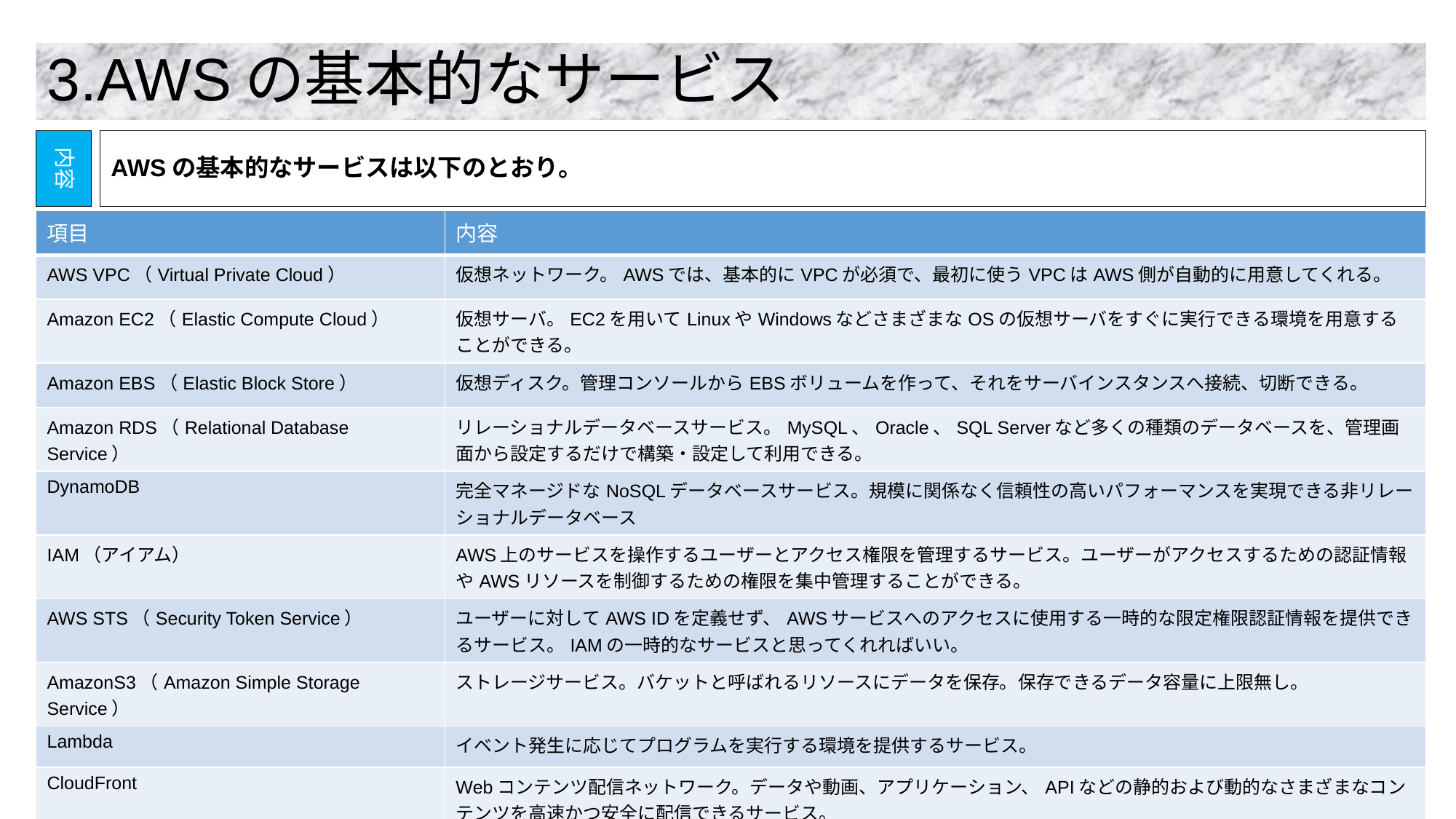

# 3.AWSの基本的なサービス
内容
AWSの基本的なサービスは以下のとおり。
| 項目 | 内容 |
| --- | --- |
| AWS VPC（Virtual Private Cloud） | 仮想ネットワーク。AWSでは、基本的にVPCが必須で、最初に使うVPCはAWS側が自動的に用意してくれる。 |
| Amazon EC2（Elastic Compute Cloud） | 仮想サーバ。EC2を用いてLinuxやWindowsなどさまざまなOSの仮想サーバをすぐに実行できる環境を用意することができる。 |
| Amazon EBS（Elastic Block Store） | 仮想ディスク。管理コンソールからEBSボリュームを作って、それをサーバインスタンスへ接続、切断できる。 |
| Amazon RDS（Relational Database Service） | リレーショナルデータベースサービス。MySQL、Oracle、SQL Serverなど多くの種類のデータベースを、管理画面から設定するだけで構築・設定して利用できる。 |
| DynamoDB | 完全マネージドなNoSQLデータベースサービス。規模に関係なく信頼性の高いパフォーマンスを実現できる非リレーショナルデータベース |
| IAM（アイアム） | AWS上のサービスを操作するユーザーとアクセス権限を管理するサービス。ユーザーがアクセスするための認証情報やAWSリソースを制御するための権限を集中管理することができる。 |
| AWS STS（Security Token Service） | ユーザーに対してAWS IDを定義せず、AWSサービスへのアクセスに使用する一時的な限定権限認証情報を提供できるサービス。IAMの一時的なサービスと思ってくれればいい。 |
| AmazonS3（Amazon Simple Storage Service） | ストレージサービス。バケットと呼ばれるリソースにデータを保存。保存できるデータ容量に上限無し。 |
| Lambda | イベント発生に応じてプログラムを実行する環境を提供するサービス。 |
| CloudFront | Webコンテンツ配信ネットワーク。データや動画、アプリケーション、APIなどの静的および動的なさまざまなコンテンツを高速かつ安全に配信できるサービス。 |
| API Gateway | APIの管理や実行を容易にするサービス。リアルタイム双方向通信アプリケーションを実現する。 |